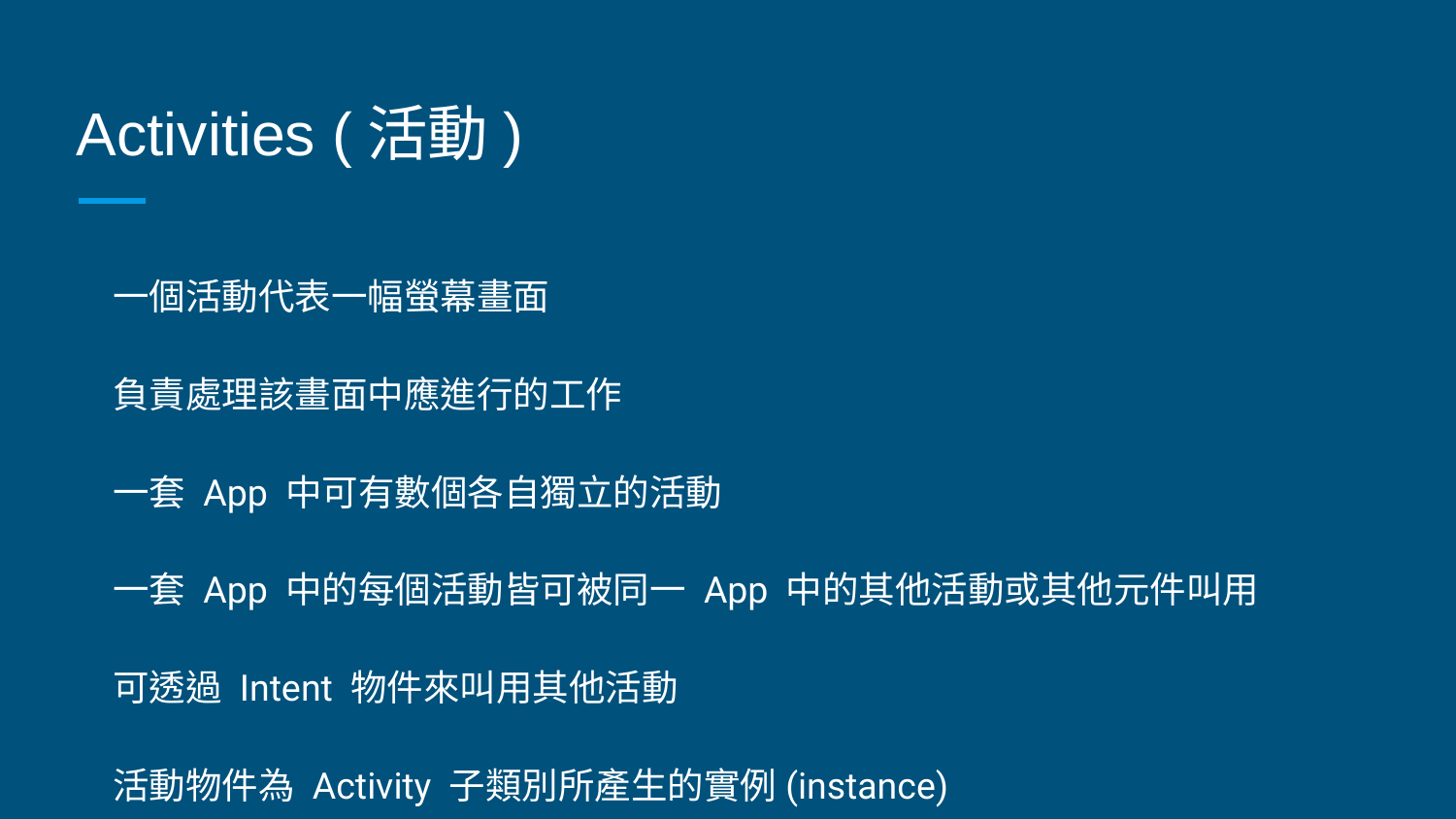

# Activities (活動)
一個活動代表一幅螢幕畫面
負責處理該畫面中應進行的工作
一套 App 中可有數個各自獨立的活動
一套 App 中的每個活動皆可被同一 App 中的其他活動或其他元件叫用
可透過 Intent 物件來叫用其他活動
活動物件為 Activity 子類別所產生的實例(instance)